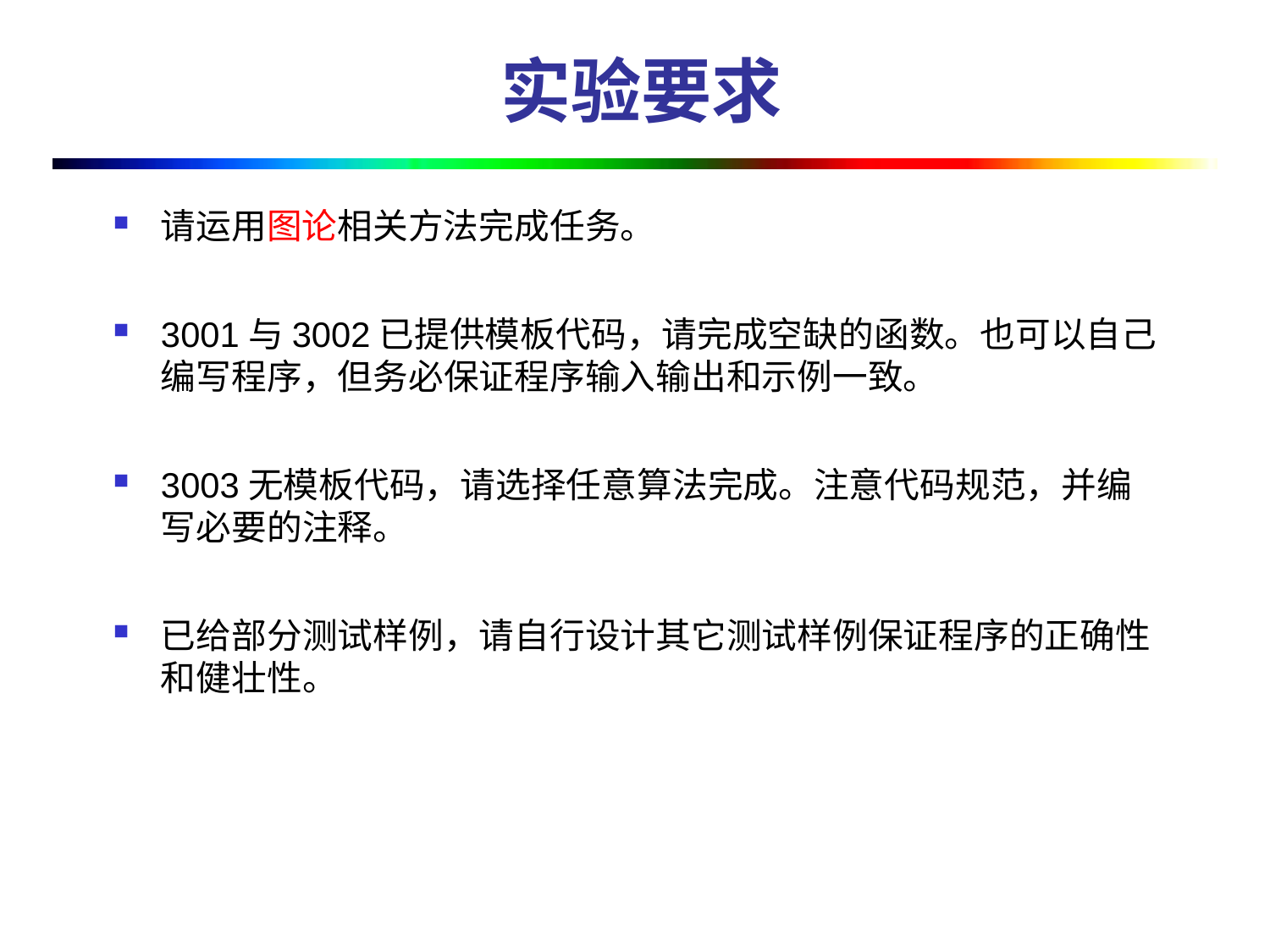

# 实验要求
请运用图论相关方法完成任务。

3001与3002已提供模板代码，请完成空缺的函数。也可以自己编写程序，但务必保证程序输入输出和示例一致。

3003无模板代码，请选择任意算法完成。注意代码规范，并编写必要的注释。

已给部分测试样例，请自行设计其它测试样例保证程序的正确性和健壮性。